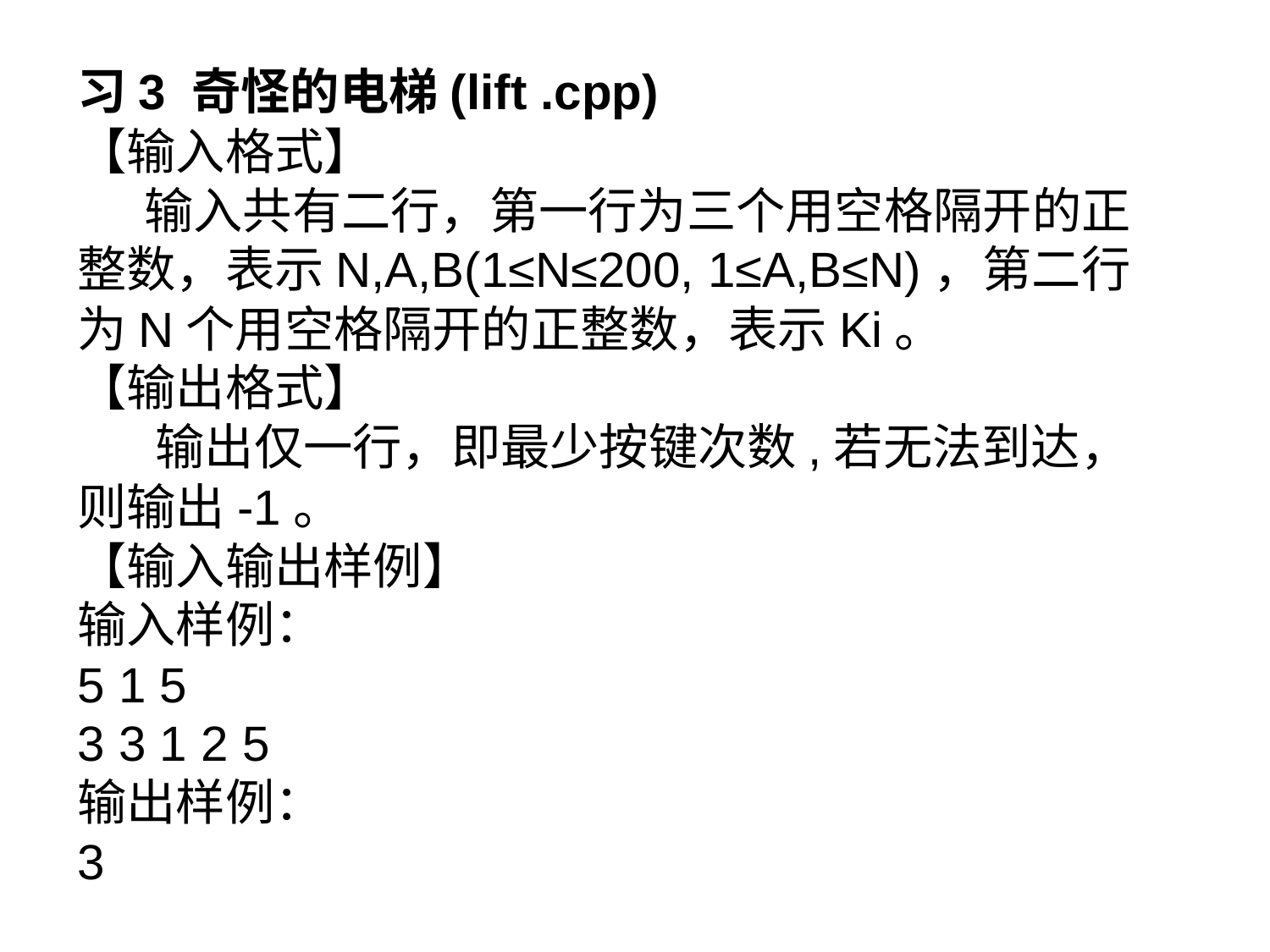

习3 奇怪的电梯(lift .cpp)
【输入格式】
     输入共有二行，第一行为三个用空格隔开的正整数，表示N,A,B(1≤N≤200, 1≤A,B≤N)，第二行为N个用空格隔开的正整数，表示Ki。
【输出格式】
      输出仅一行，即最少按键次数,若无法到达，则输出-1。
【输入输出样例】
输入样例：
5 1 5
3 3 1 2 5
输出样例：
3